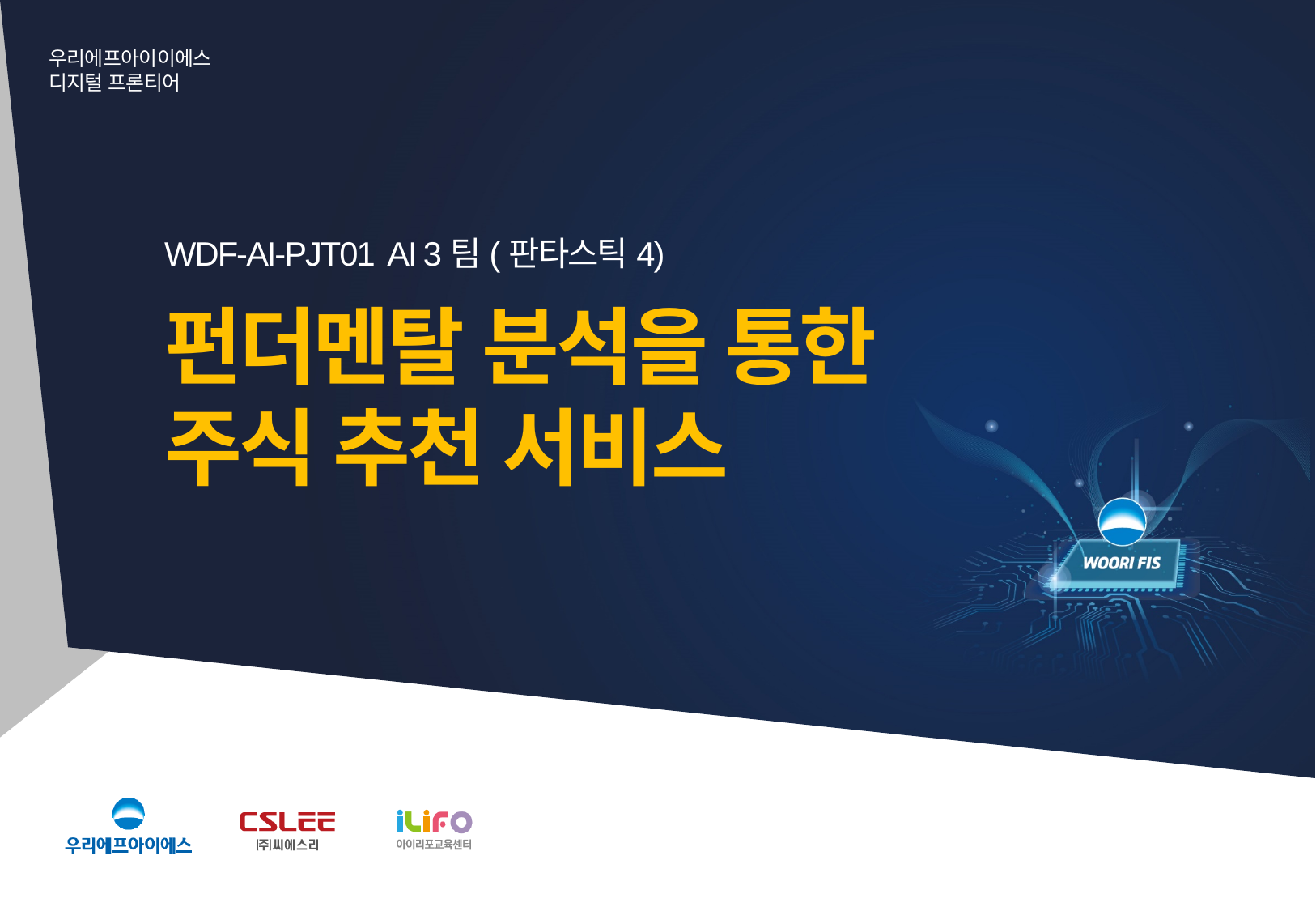

WDF-AI-PJT01  AI 3팀(판타스틱4)
# 펀더멘탈 분석을 통한 주식 추천 서비스